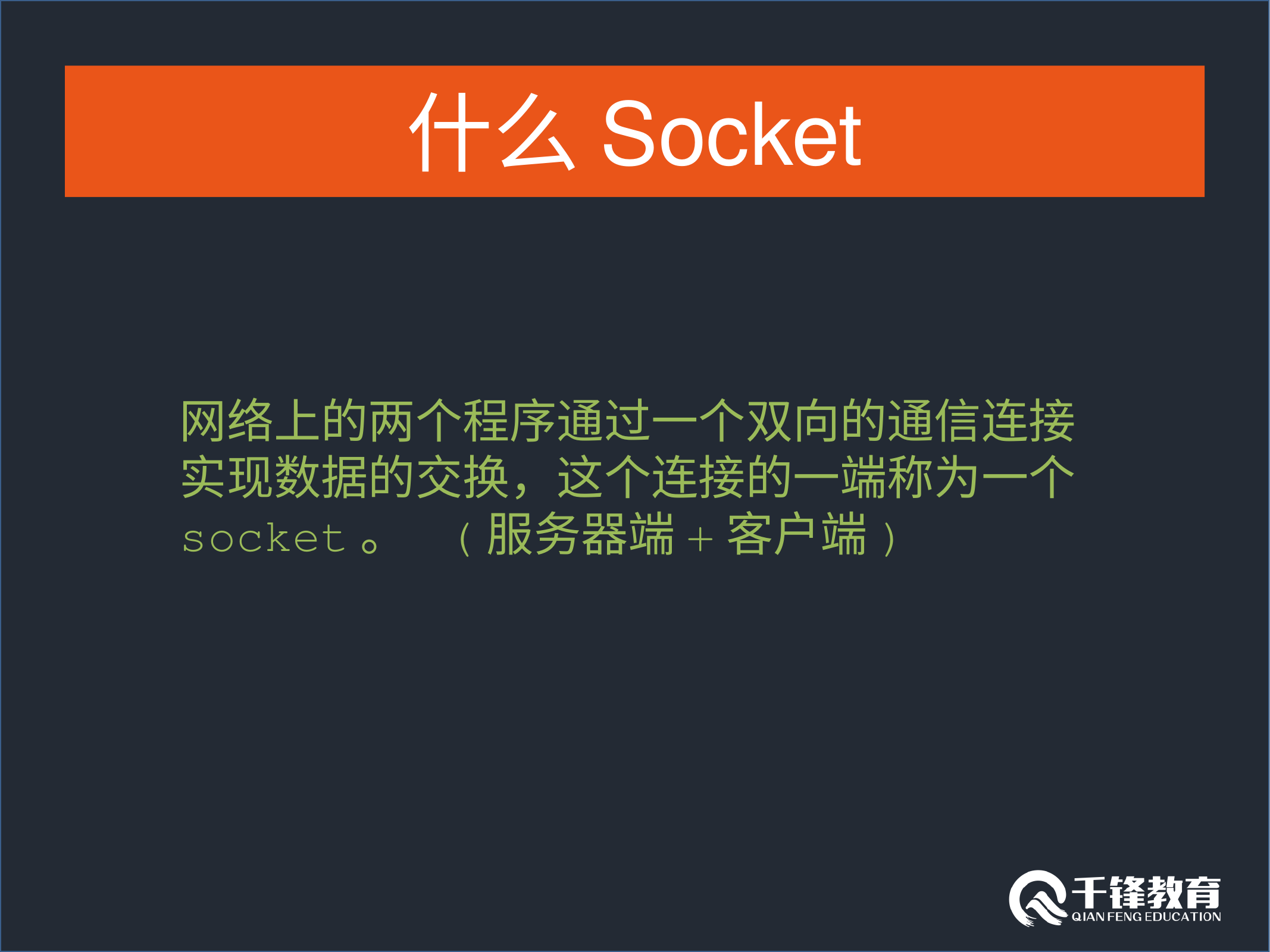

#
什么Socket
网络上的两个程序通过一个双向的通信连接实现数据的交换，这个连接的一端称为一个socket。 (服务器端+客户端)